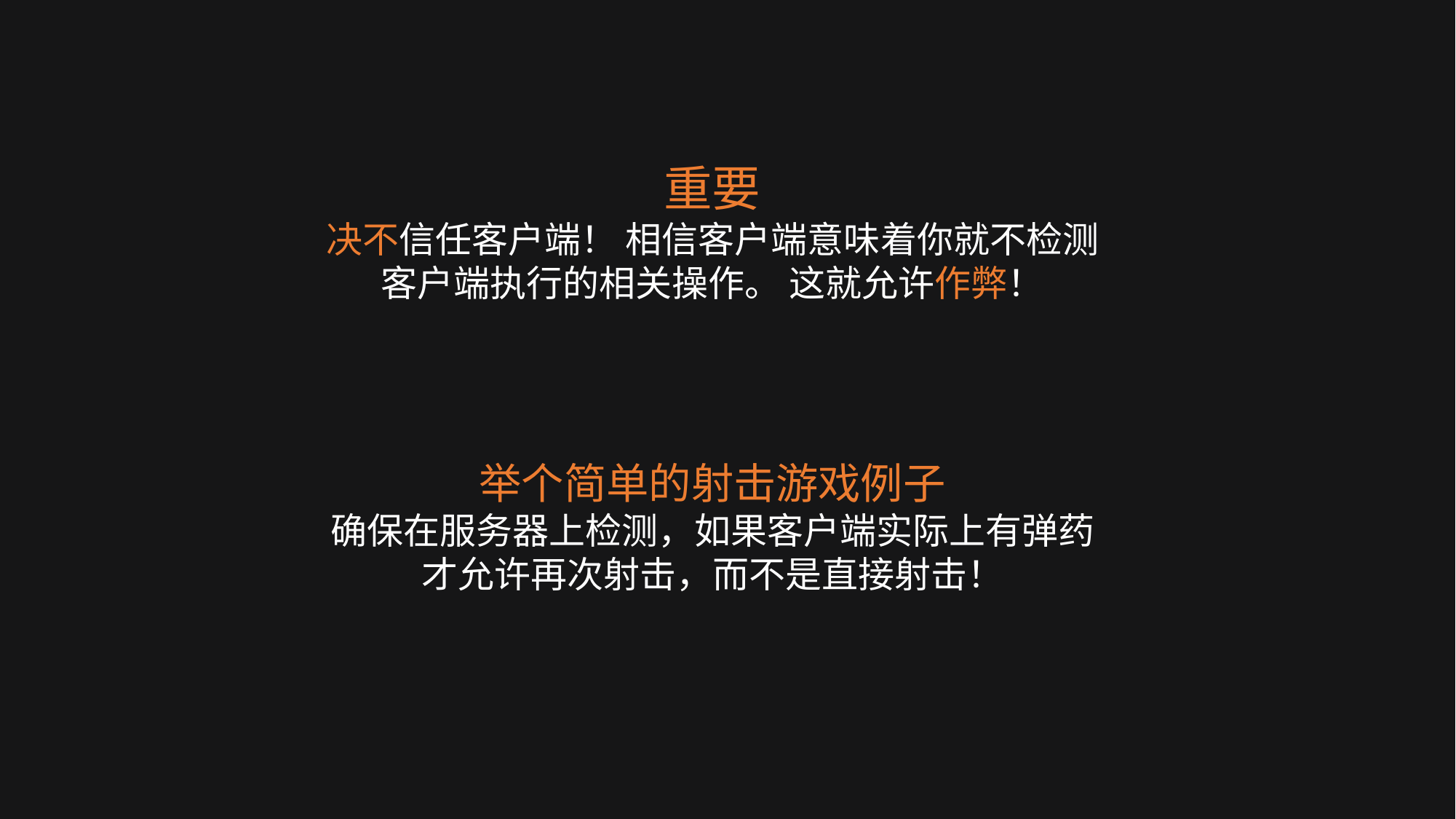

重要
决不信任客户端！ 相信客户端意味着你就不检测
客户端执行的相关操作。 这就允许作弊！

举个简单的射击游戏例子
确保在服务器上检测，如果客户端实际上有弹药
才允许再次射击，而不是直接射击！